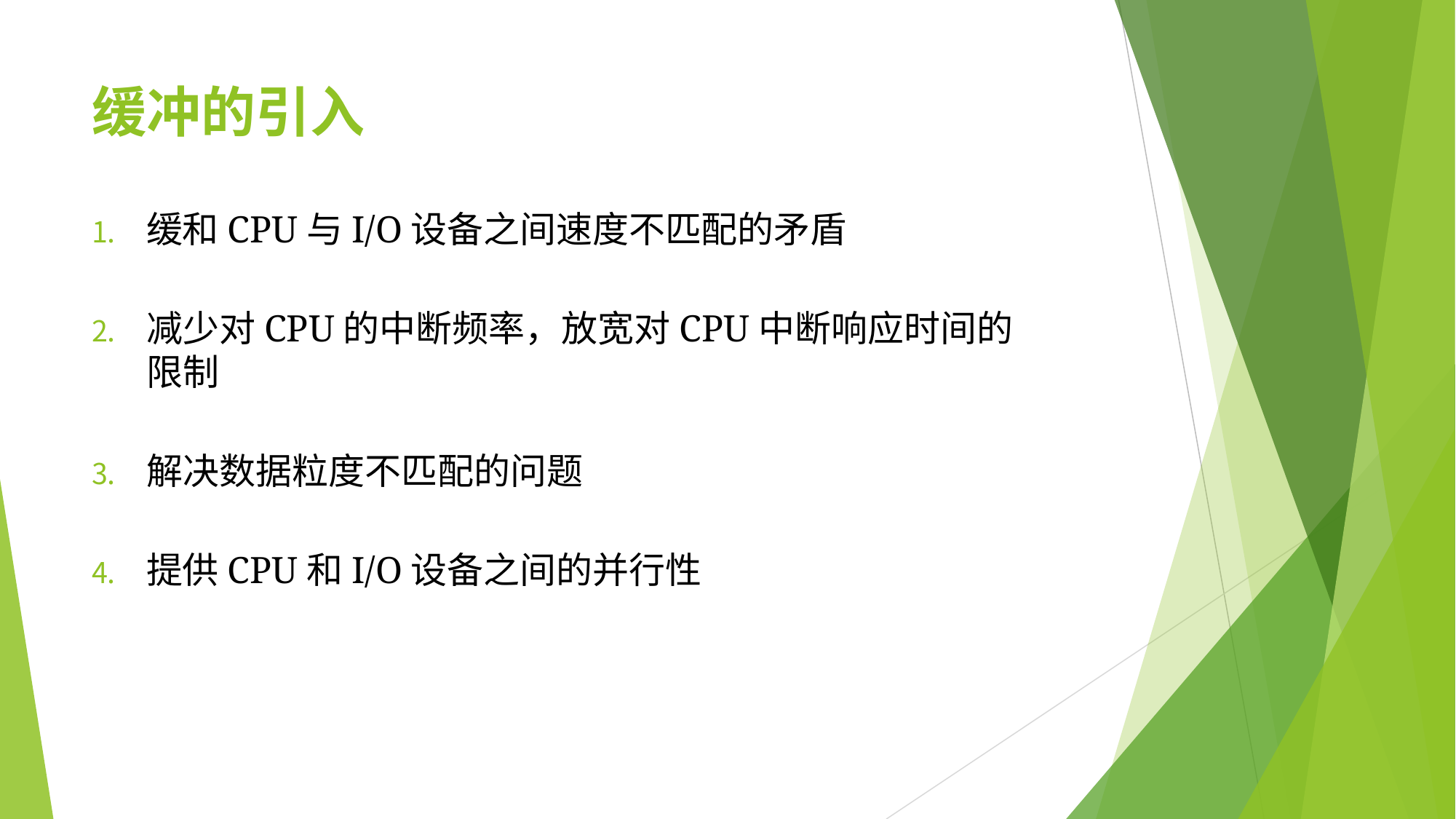

# 缓冲的引入
缓和CPU与I/O设备之间速度不匹配的矛盾

减少对CPU的中断频率，放宽对CPU中断响应时间的限制

解决数据粒度不匹配的问题

提供CPU和I/O设备之间的并行性